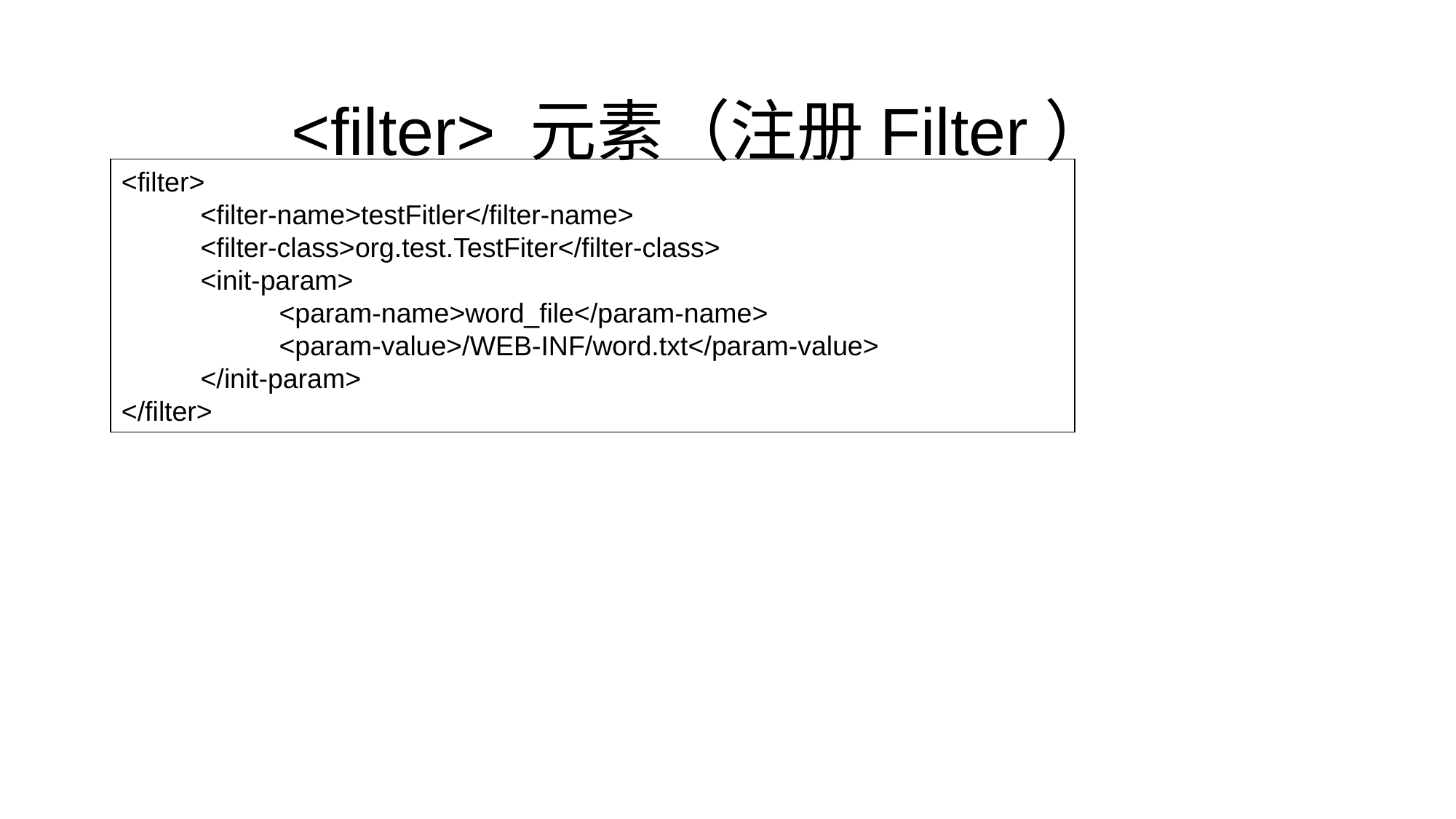

# <filter> 元素（注册Filter）
<filter>
 	     <filter-name>testFitler</filter-name>
	     <filter-class>org.test.TestFiter</filter-class>
	     <init-param>
		 <param-name>word_file</param-name>
		 <param-value>/WEB-INF/word.txt</param-value>
	     </init-param>
</filter>